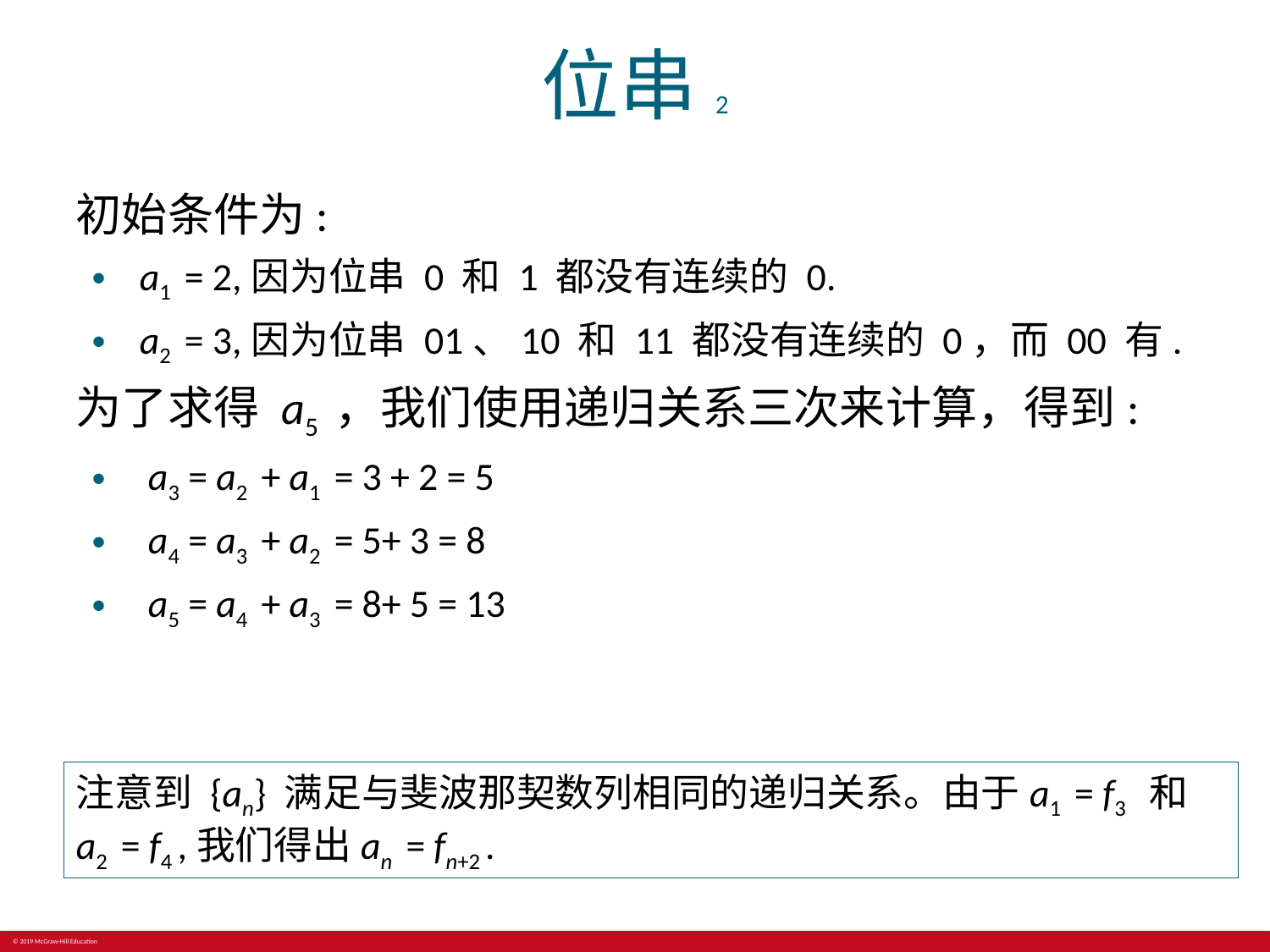

# 位串2
初始条件为:
a1  = 2,因为位串 0 和 1 都没有连续的 0.
a2  = 3,因为位串 01、10 和 11 都没有连续的 0，而 00 有.
为了求得 a5 ，我们使用递归关系三次来计算，得到:
 a3 = a2  + a1  = 3 + 2 = 5
 a4 = a3  + a2  = 5+ 3 = 8
 a5 = a4  + a3  = 8+ 5 = 13
注意到 {an} 满足与斐波那契数列相同的递归关系。由于a1  = f3  和  a2  = f4 ,我们得出an  = fn+2 .